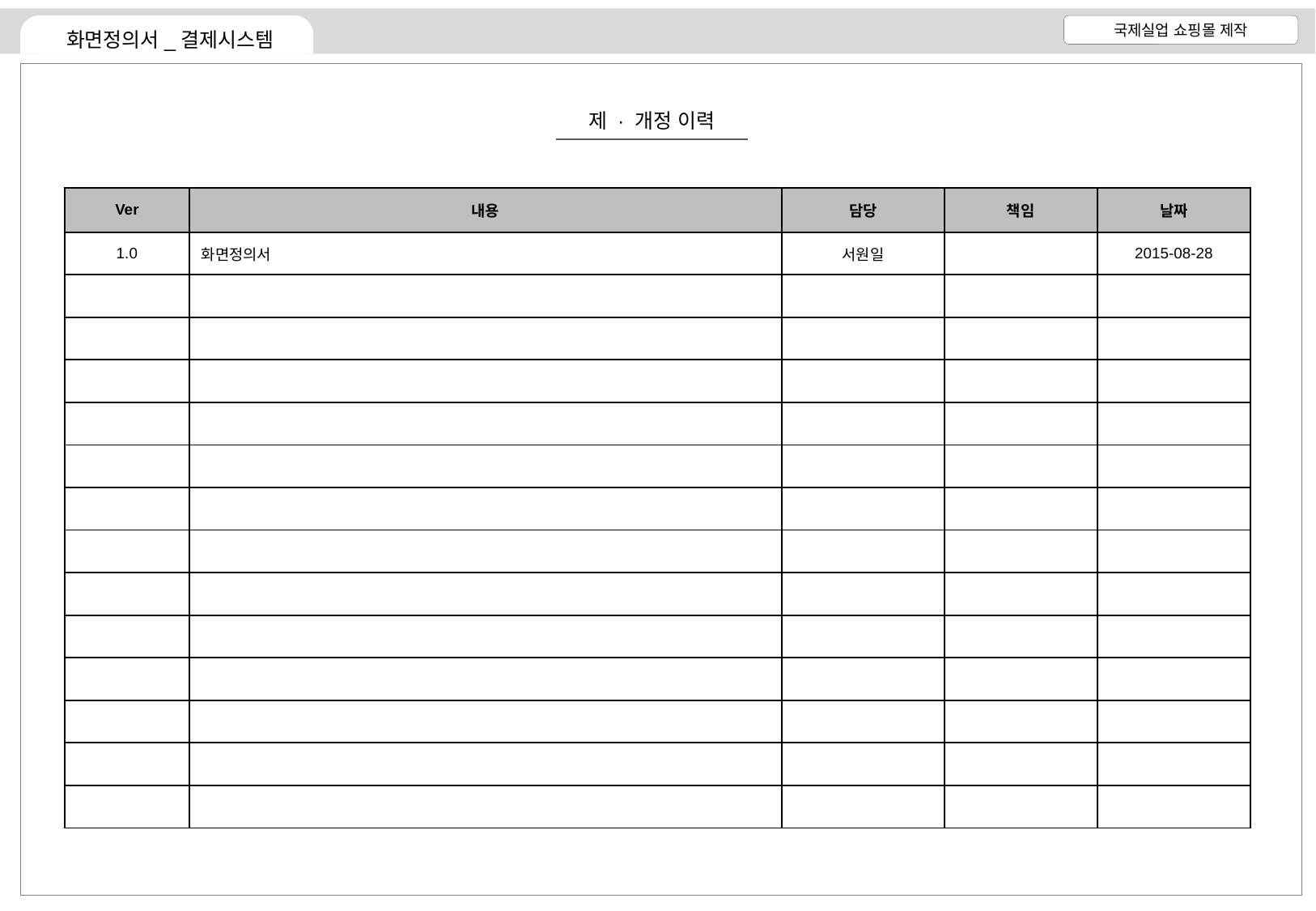

제 · 개정 이력
| Ver | 내용 | 담당 | 책임 | 날짜 |
| --- | --- | --- | --- | --- |
| 1.0 | 화면정의서 | 서원일 |  | 2015-08-28 |
|  |  |  |  |  |
|  |  |  |  |  |
|  |  |  |  |  |
|  |  |  |  |  |
|  |  |  |  |  |
|  |  |  |  |  |
|  |  |  |  |  |
|  |  |  |  |  |
|  |  |  |  |  |
|  |  |  |  |  |
|  |  |  |  |  |
|  |  |  |  |  |
|  |  |  |  |  |